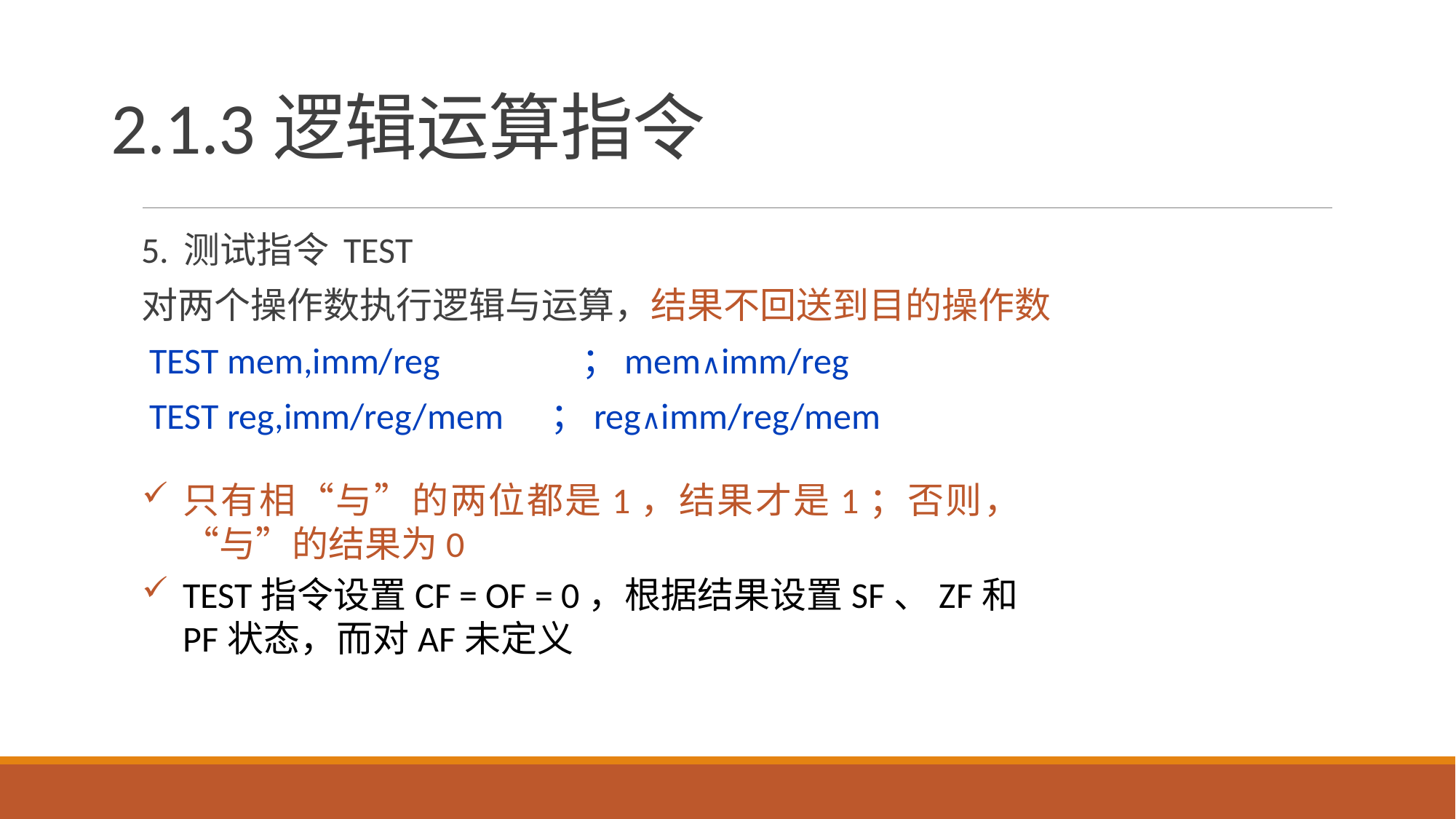

# 2.1.3逻辑运算指令
5. 测试指令 TEST
对两个操作数执行逻辑与运算，结果不回送到目的操作数
 TEST mem,imm/reg	             ；mem∧imm/reg
 TEST reg,imm/reg/mem	；reg∧imm/reg/mem

只有相“与”的两位都是1，结果才是1；否则，“与”的结果为0
TEST指令设置CF = OF = 0，根据结果设置SF、ZF和PF状态，而对AF未定义